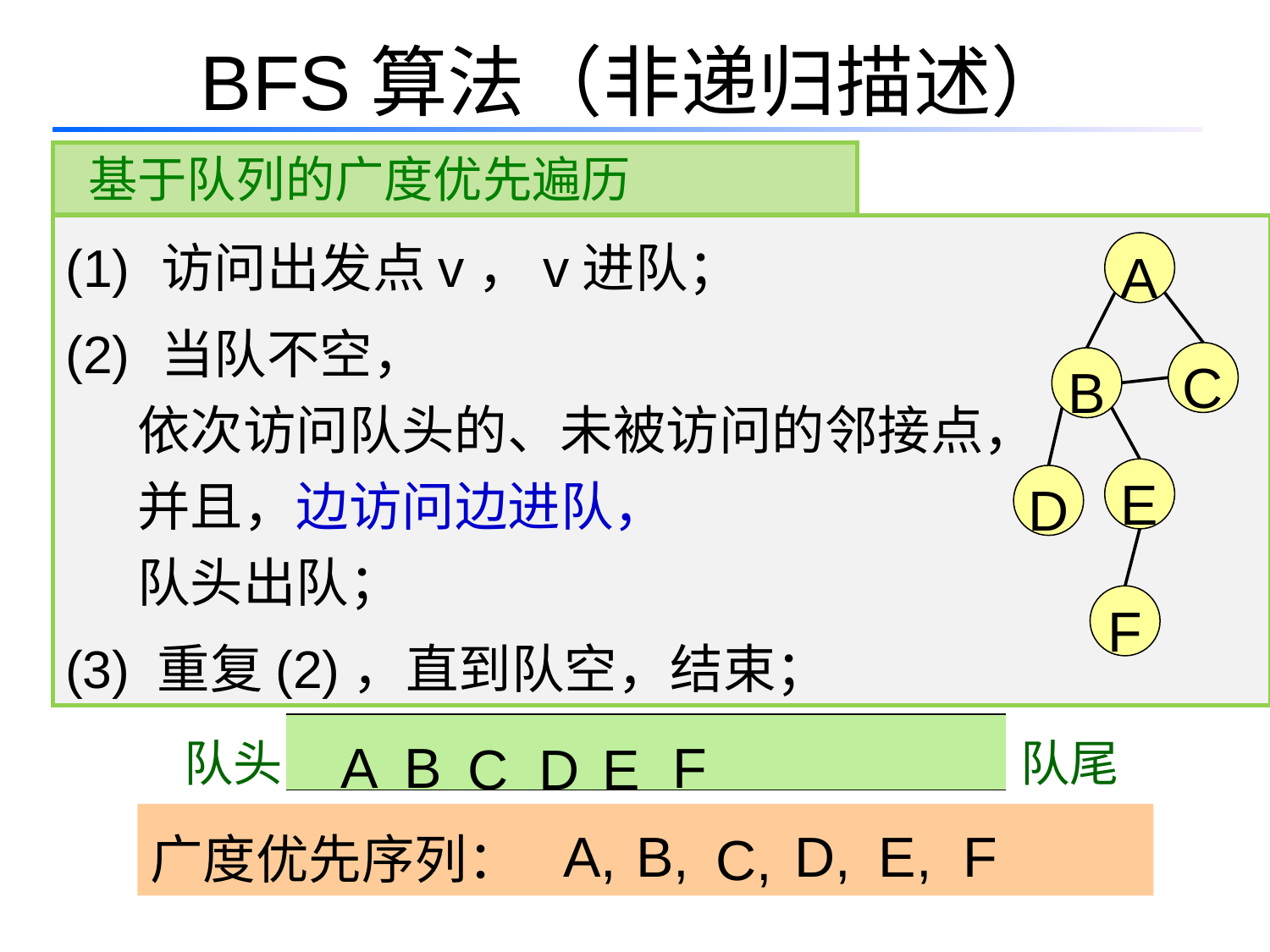

# BFS算法（非递归描述）

 基于队列的广度优先遍历
 访问出发点v，v进队；
 当队不空，
     依次访问队头的、未被访问的邻接点，
     并且，边访问边进队，
     队头出队；
(3) 重复(2)，直到队空，结束；
A
C
B
E
D
F
A
B
F
C
D
E
队头
队尾
|  |
| --- |
广度优先序列：
A,
B,
D,
E,
F
C,